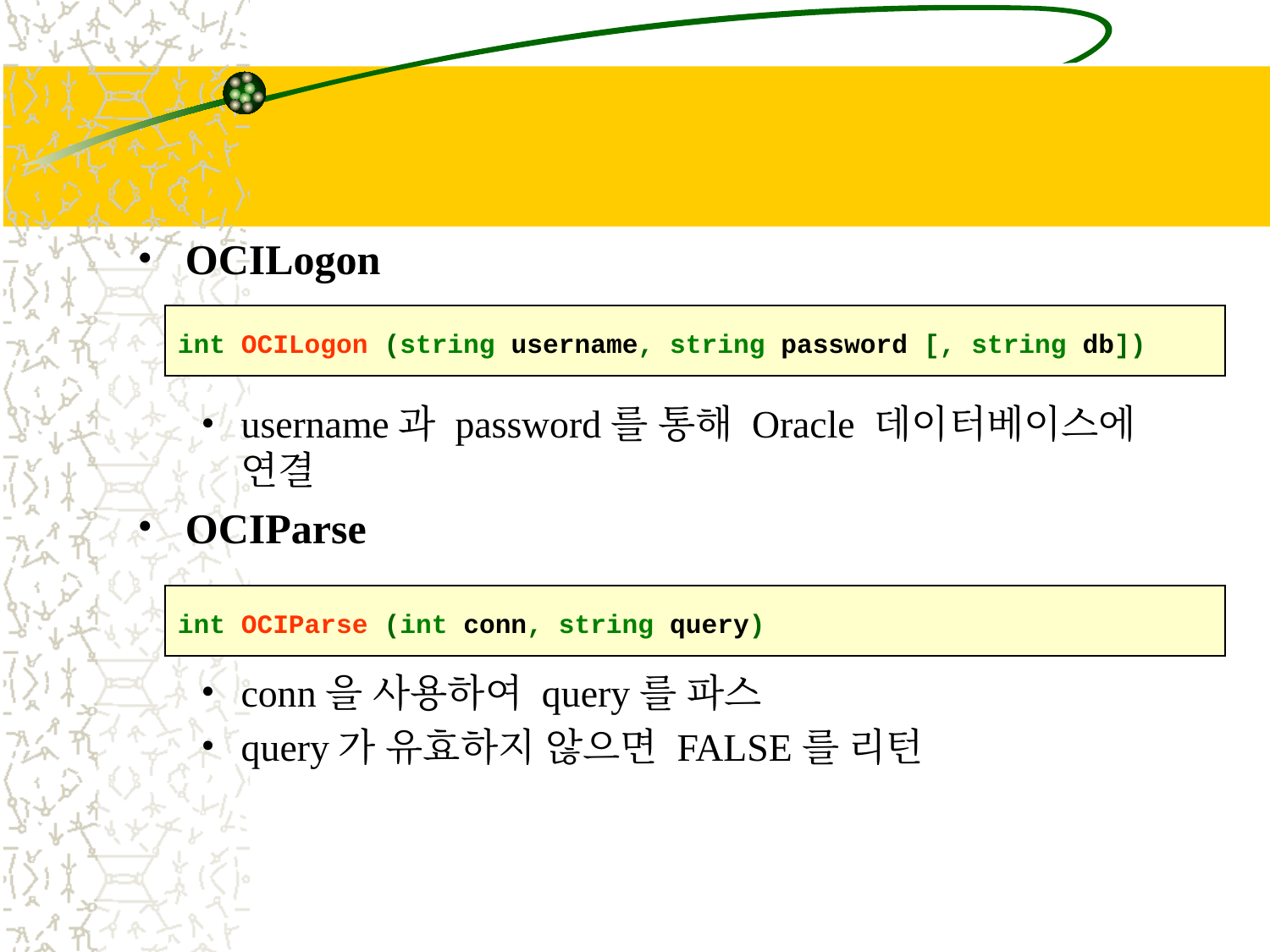

#
OCILogon

username과 password를 통해 Oracle 데이터베이스에 연결
OCIParse

conn을 사용하여 query를 파스
query가 유효하지 않으면 FALSE를 리턴
int OCILogon (string username, string password [, string db])
int OCIParse (int conn, string query)